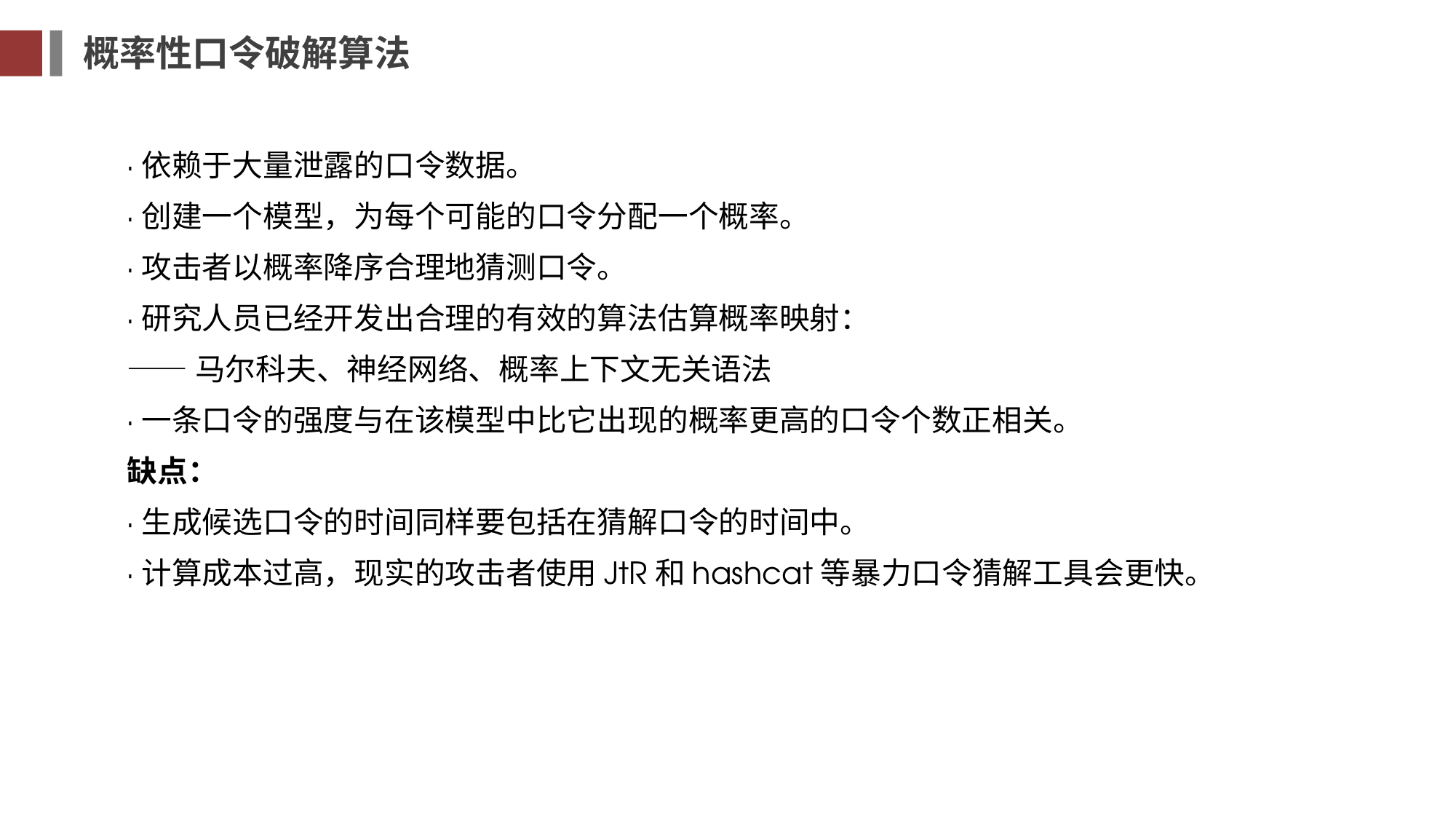

概率性口令破解算法

·依赖于大量泄露的口令数据。
·创建一个模型，为每个可能的口令分配一个概率。
·攻击者以概率降序合理地猜测口令。
·研究人员已经开发出合理的有效的算法估算概率映射：
——马尔科夫、神经网络、概率上下文无关语法
·一条口令的强度与在该模型中比它出现的概率更高的口令个数正相关。
缺点：
·生成候选口令的时间同样要包括在猜解口令的时间中。
·计算成本过高，现实的攻击者使用JtR和hashcat等暴力口令猜解工具会更快。